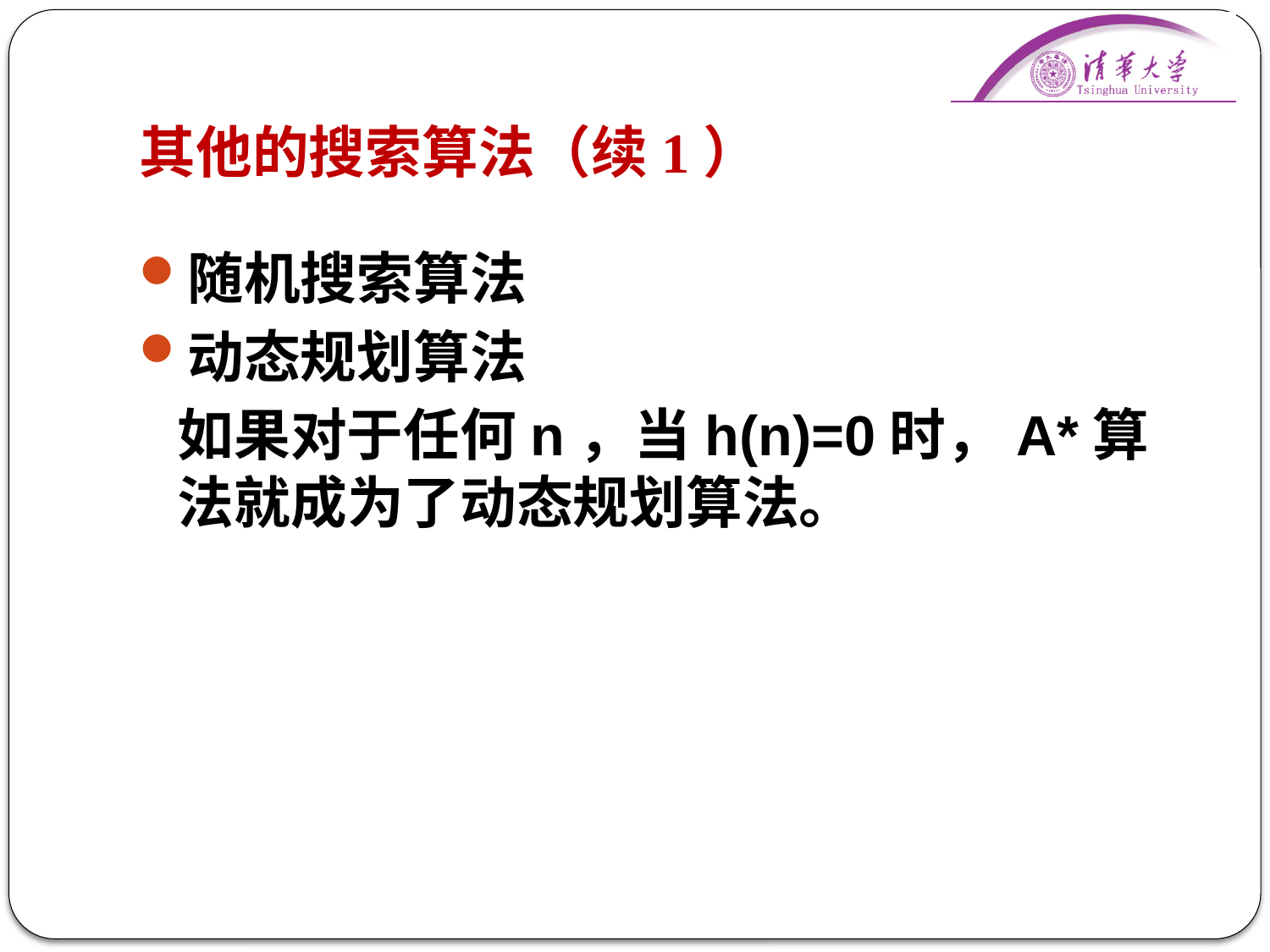

# 其他的搜索算法（续1）
随机搜索算法
动态规划算法
	如果对于任何n，当h(n)=0时，A*算法就成为了动态规划算法。
73